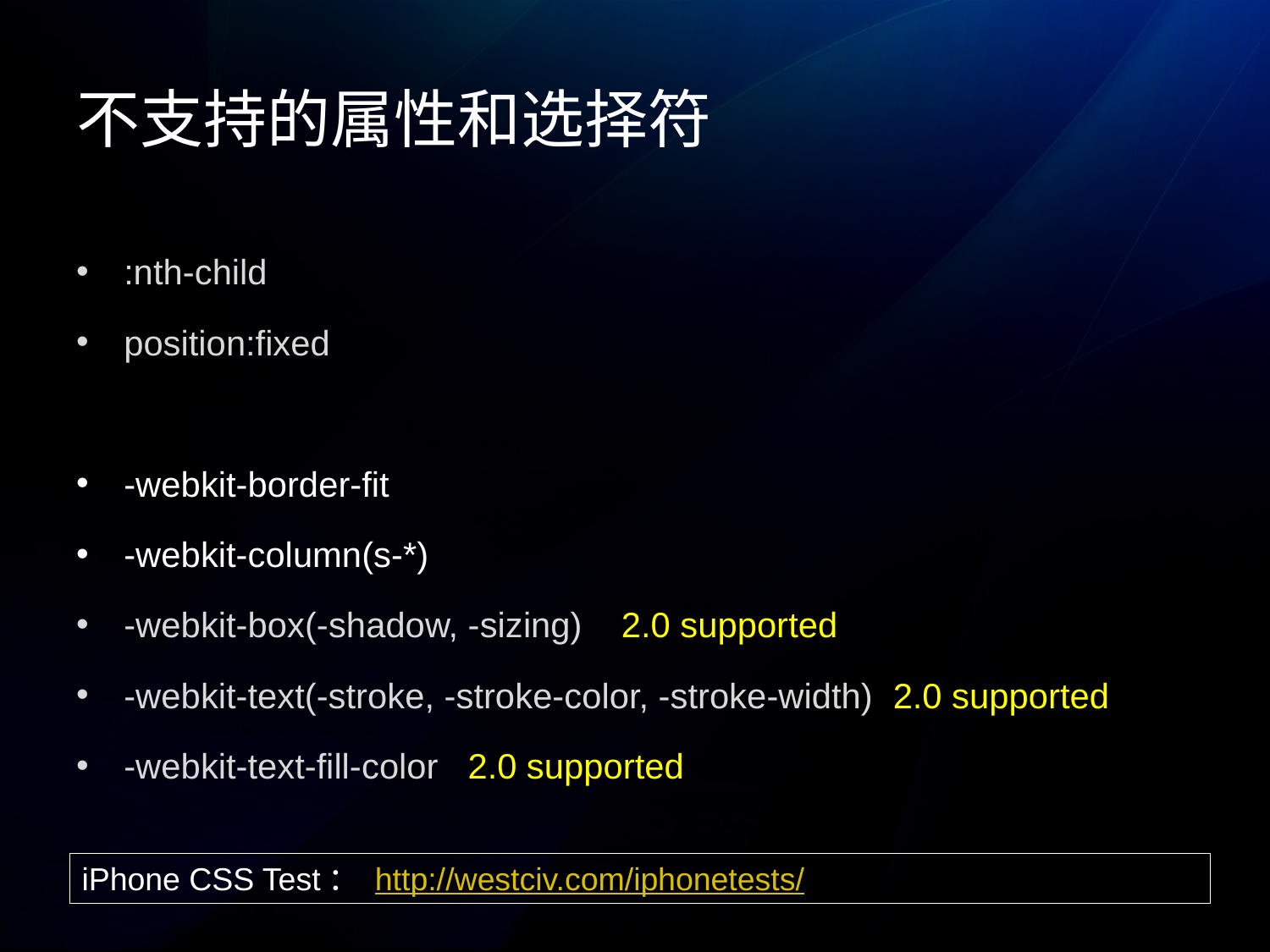

# 不支持的属性和选择符
:nth-child
position:fixed

-webkit-border-fit
-webkit-column(s-*)
-webkit-box(-shadow, -sizing)    2.0 supported
-webkit-text(-stroke, -stroke-color, -stroke-width)  2.0 supported
-webkit-text-fill-color   2.0 supported

iPhone CSS Test： http://westciv.com/iphonetests/